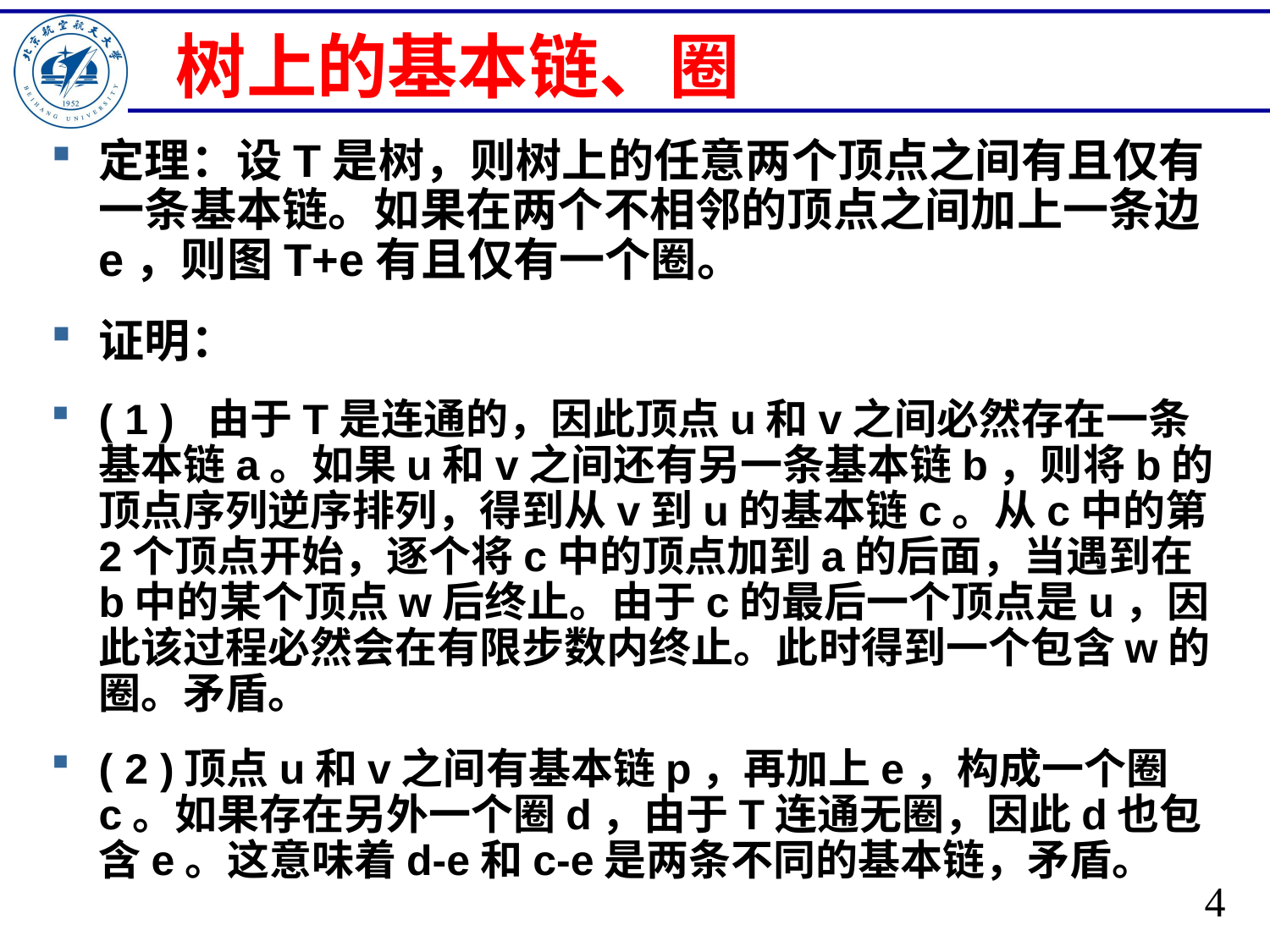

# 树上的基本链、圈
定理：设T是树，则树上的任意两个顶点之间有且仅有一条基本链。如果在两个不相邻的顶点之间加上一条边e，则图T+e有且仅有一个圈。
证明：
( 1 )  由于T是连通的，因此顶点u和v之间必然存在一条基本链a。如果u和v之间还有另一条基本链b，则将b的顶点序列逆序排列，得到从v到u的基本链c。从c中的第2个顶点开始，逐个将c中的顶点加到a的后面，当遇到在b中的某个顶点w后终止。由于c的最后一个顶点是u，因此该过程必然会在有限步数内终止。此时得到一个包含w的圈。矛盾。
( 2 )顶点u和v之间有基本链p，再加上e，构成一个圈c。如果存在另外一个圈d，由于T连通无圈，因此d也包含e。这意味着d-e和c-e是两条不同的基本链，矛盾。